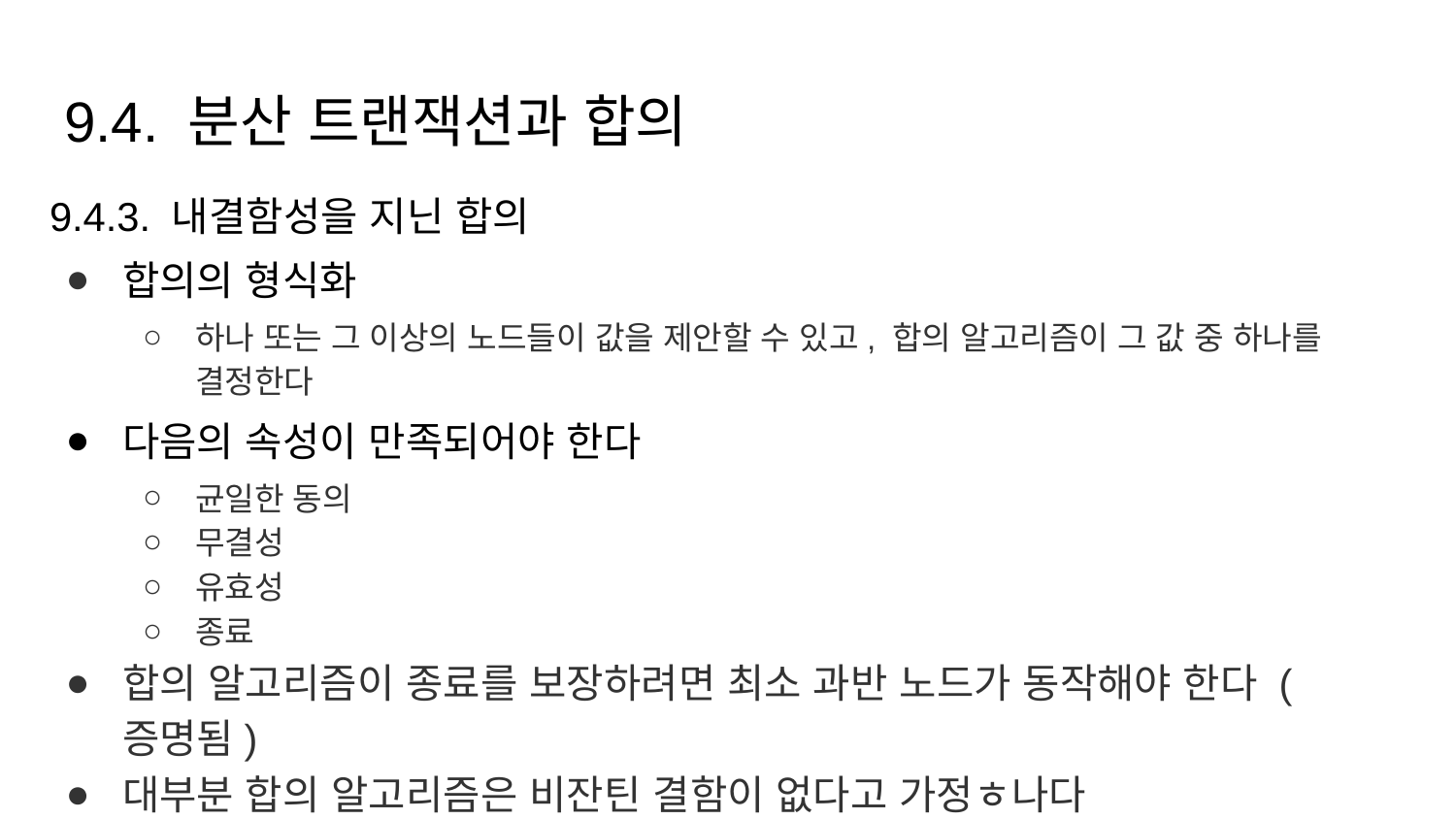

# 9.4. 분산 트랜잭션과 합의
9.4.3. 내결함성을 지닌 합의
합의의 형식화
하나 또는 그 이상의 노드들이 값을 제안할 수 있고, 합의 알고리즘이 그 값 중 하나를 결정한다
다음의 속성이 만족되어야 한다
균일한 동의
무결성
유효성
종료
합의 알고리즘이 종료를 보장하려면 최소 과반 노드가 동작해야 한다 (증명됨)
대부분 합의 알고리즘은 비잔틴 결함이 없다고 가정ㅎ나다